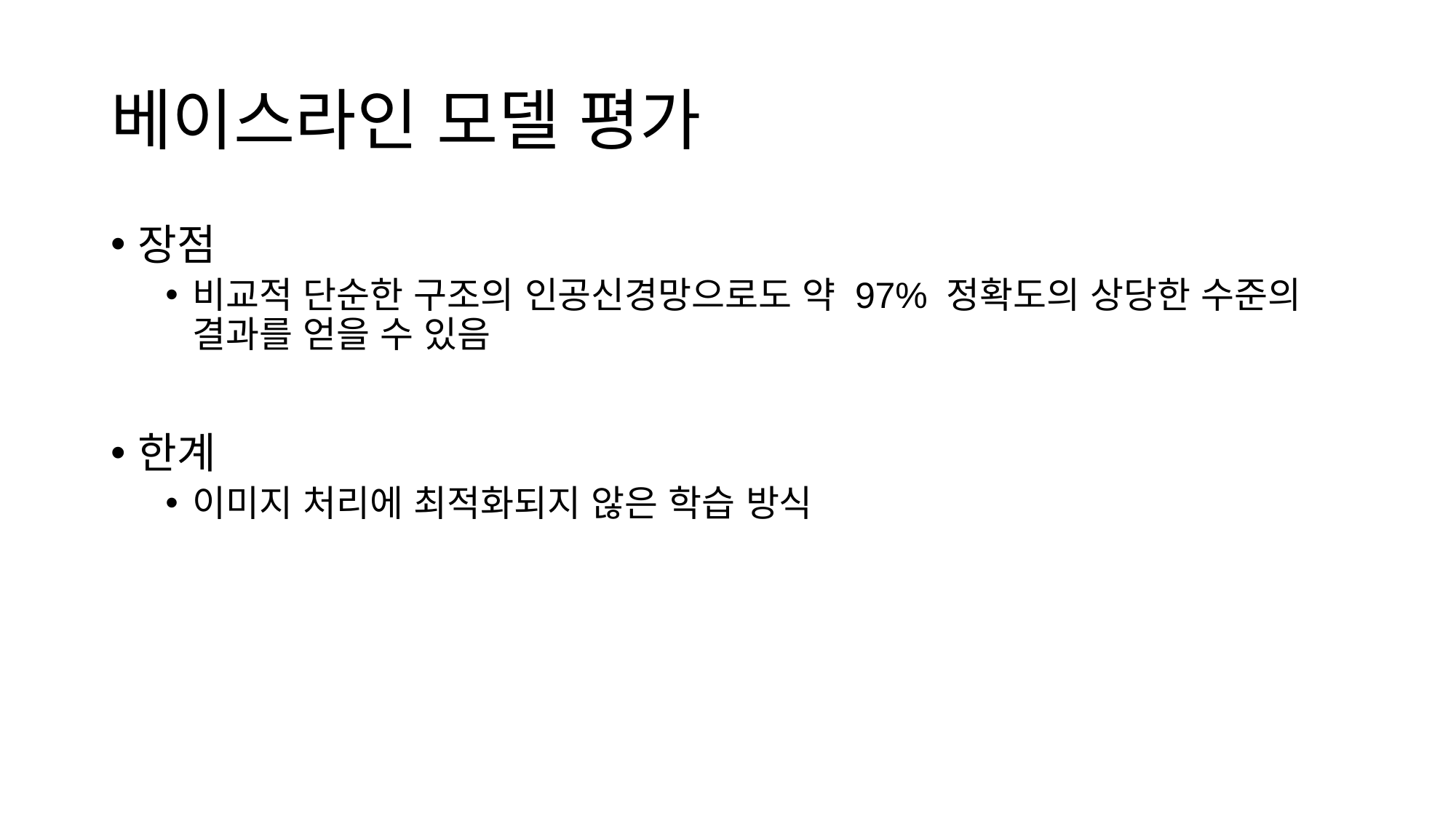

# 베이스라인 모델 평가
장점
비교적 단순한 구조의 인공신경망으로도 약 97% 정확도의 상당한 수준의 결과를 얻을 수 있음

한계
이미지 처리에 최적화되지 않은 학습 방식